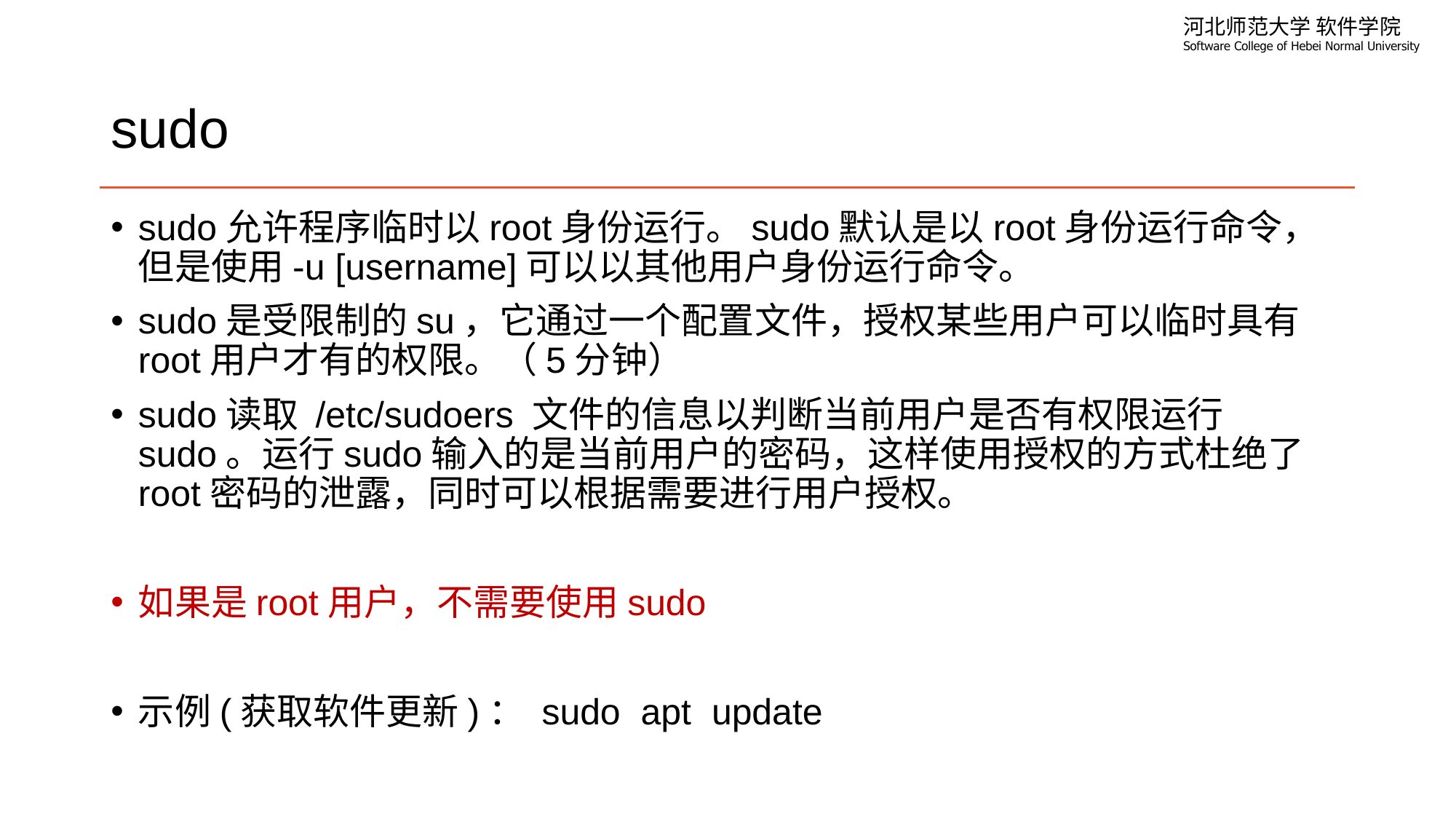

# sudo
sudo允许程序临时以root身份运行。sudo默认是以root身份运行命令，但是使用-u [username]可以以其他用户身份运行命令。
sudo是受限制的su，它通过一个配置文件，授权某些用户可以临时具有root用户才有的权限。（5分钟）
sudo读取 /etc/sudoers 文件的信息以判断当前用户是否有权限运行sudo。运行sudo输入的是当前用户的密码，这样使用授权的方式杜绝了root密码的泄露，同时可以根据需要进行用户授权。

如果是root用户，不需要使用sudo

示例(获取软件更新)： sudo  apt  update